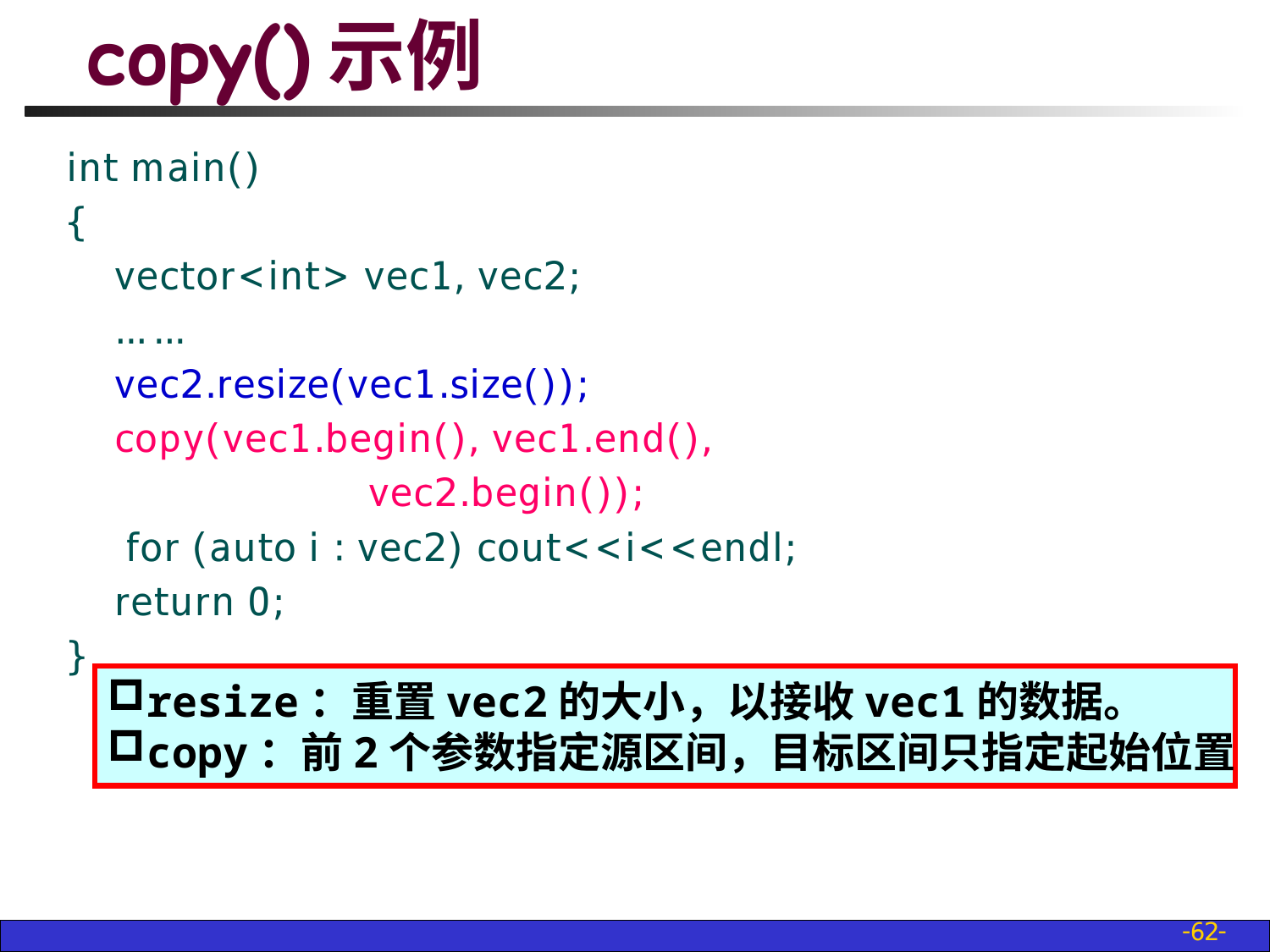

# copy()示例
int main()
{
	vector<int> vec1, vec2;
	……
	vec2.resize(vec1.size());
	copy(vec1.begin(), vec1.end(),
			vec2.begin());
	 for (auto i : vec2) cout<<i<<endl;
	return 0;
}
resize：重置vec2的大小，以接收vec1的数据。
copy：前2个参数指定源区间，目标区间只指定起始位置
-62-